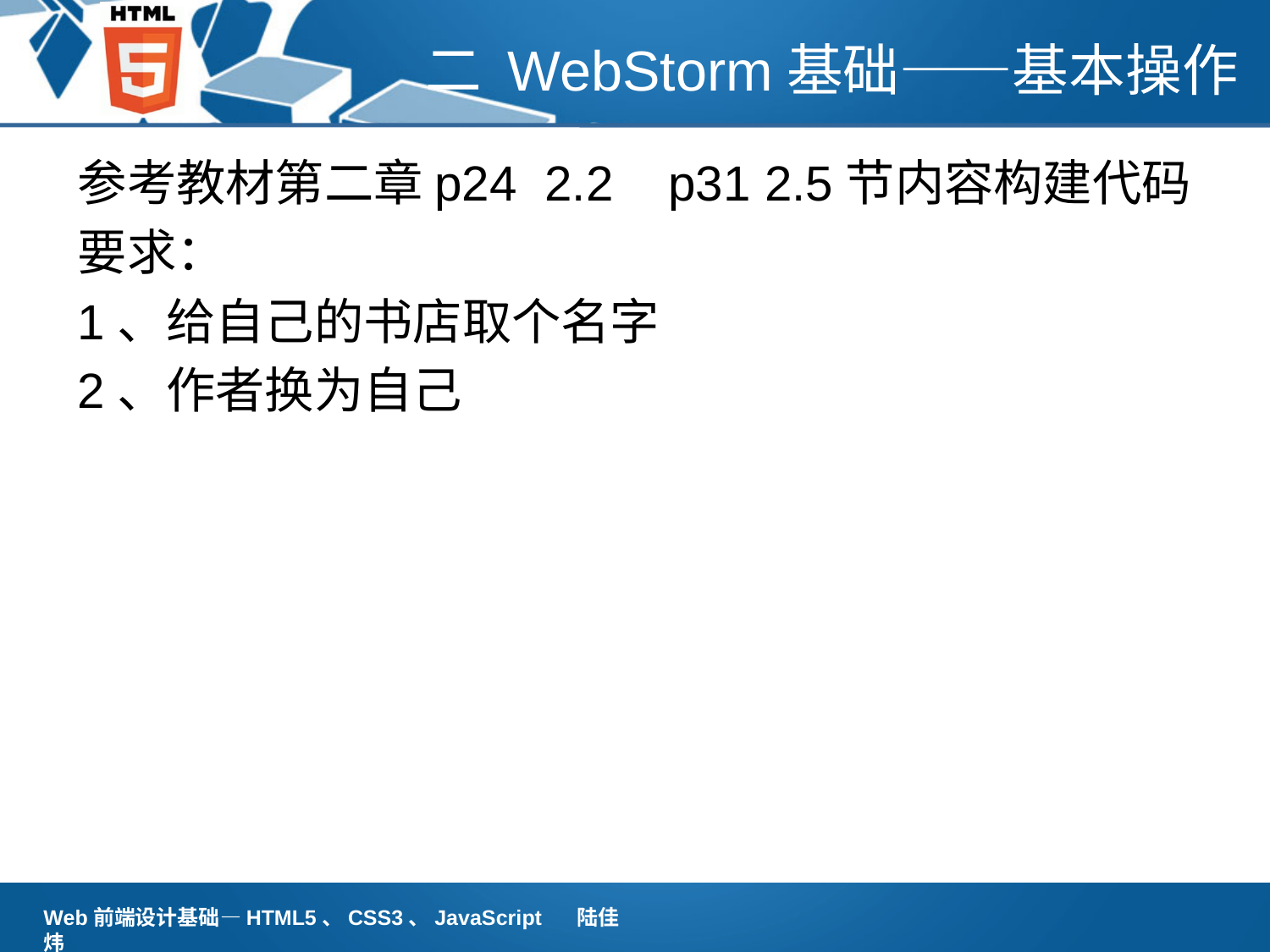

# 二 WebStorm基础——基本操作
参考教材第二章p24  2.2    p31 2.5节内容构建代码
要求：
1、给自己的书店取个名字
2、作者换为自己